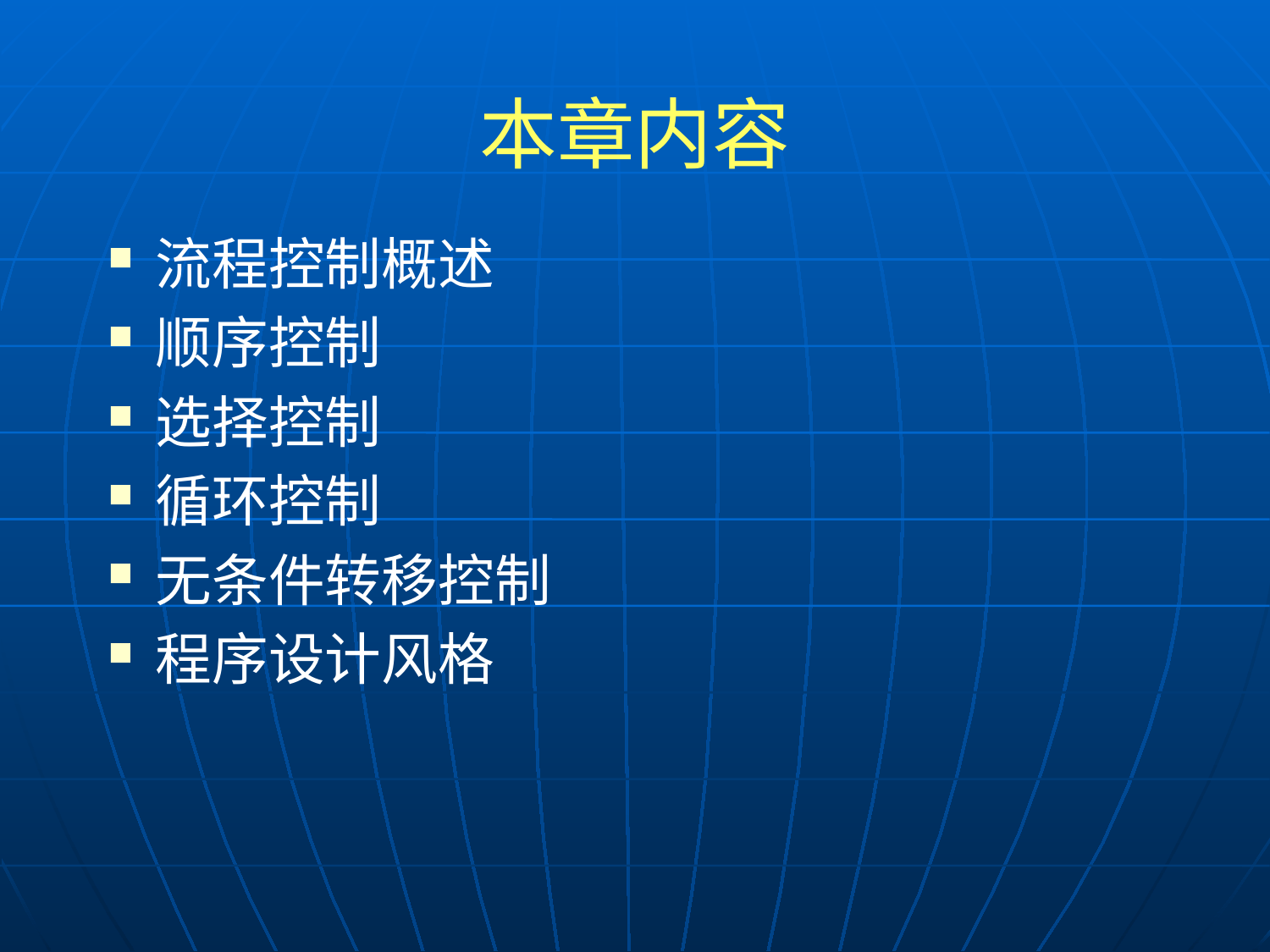

# 本章内容
流程控制概述
顺序控制
选择控制
循环控制
无条件转移控制
程序设计风格